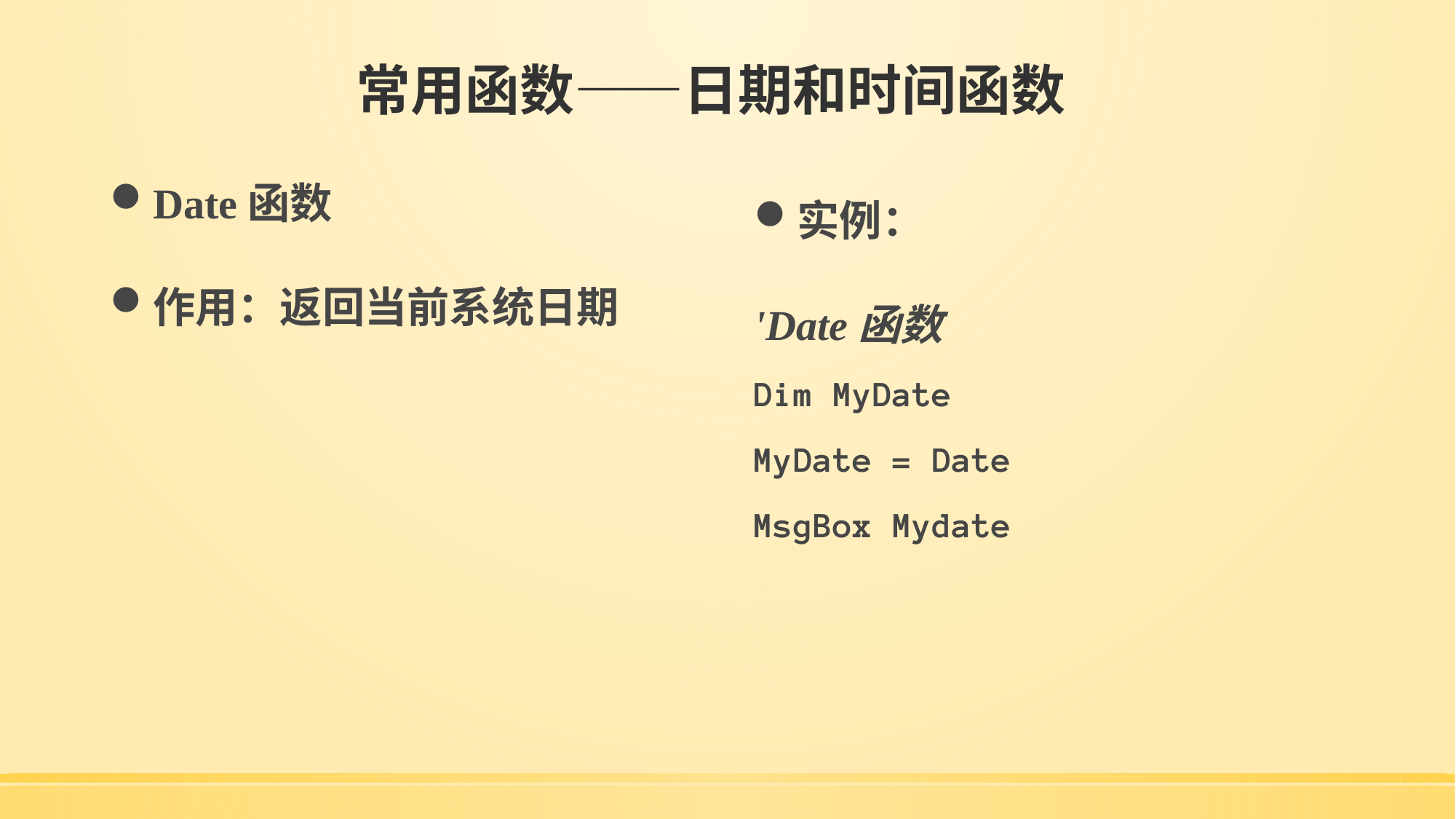

# 常用函数——日期和时间函数
Date函数
作用：返回当前系统日期

实例：
'Date函数
Dim MyDate
MyDate = Date
MsgBox Mydate